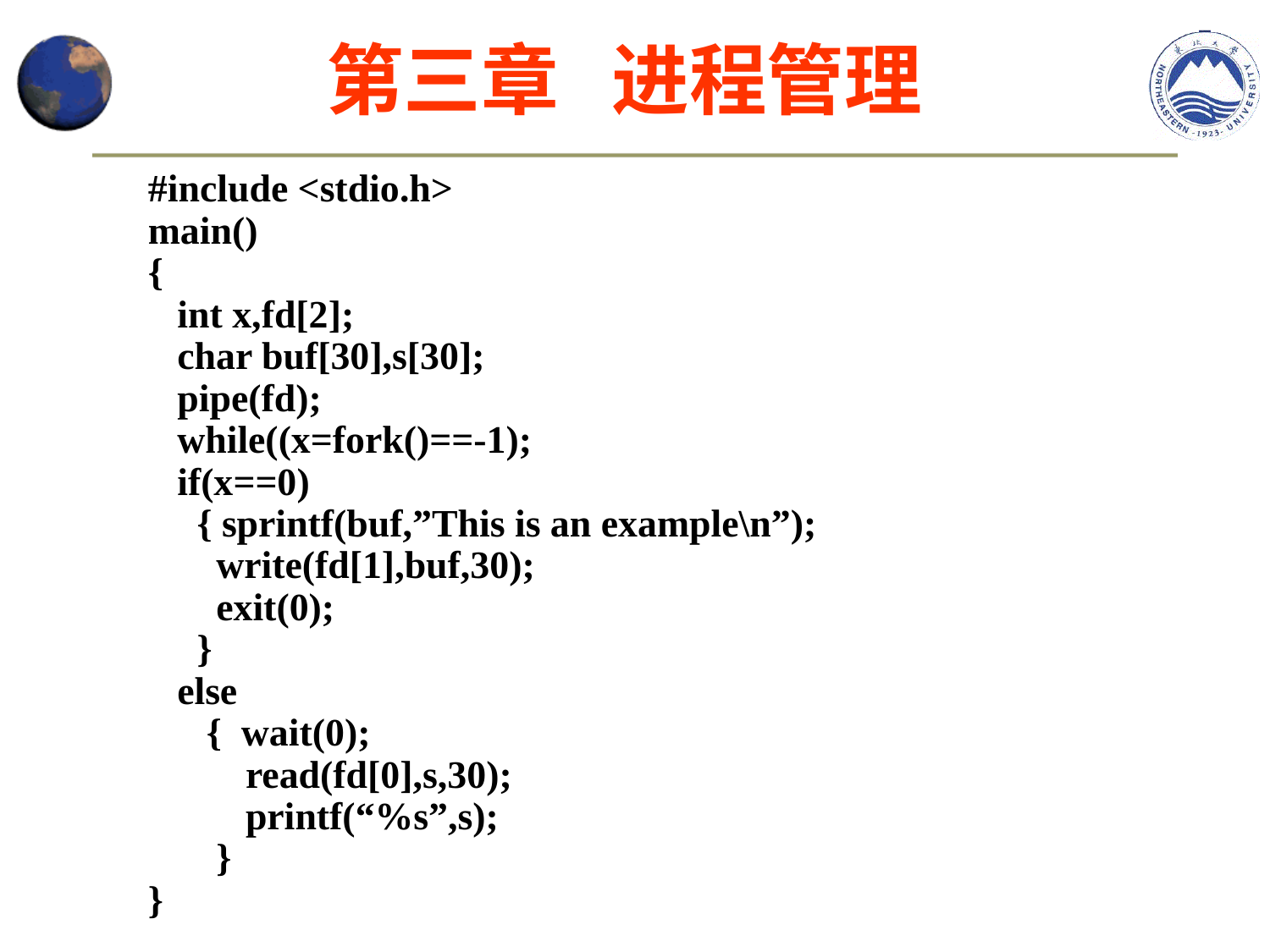

第三章   进程管理
#include <stdio.h>
main()
{
   int x,fd[2];
   char buf[30],s[30];
   pipe(fd);
   while((x=fork()==-1);
   if(x==0)
     { sprintf(buf,”This is an example\n”);
       write(fd[1],buf,30);
       exit(0);
     }
   else
      {  wait(0);
          read(fd[0],s,30);
          printf(“%s”,s);
       }
}